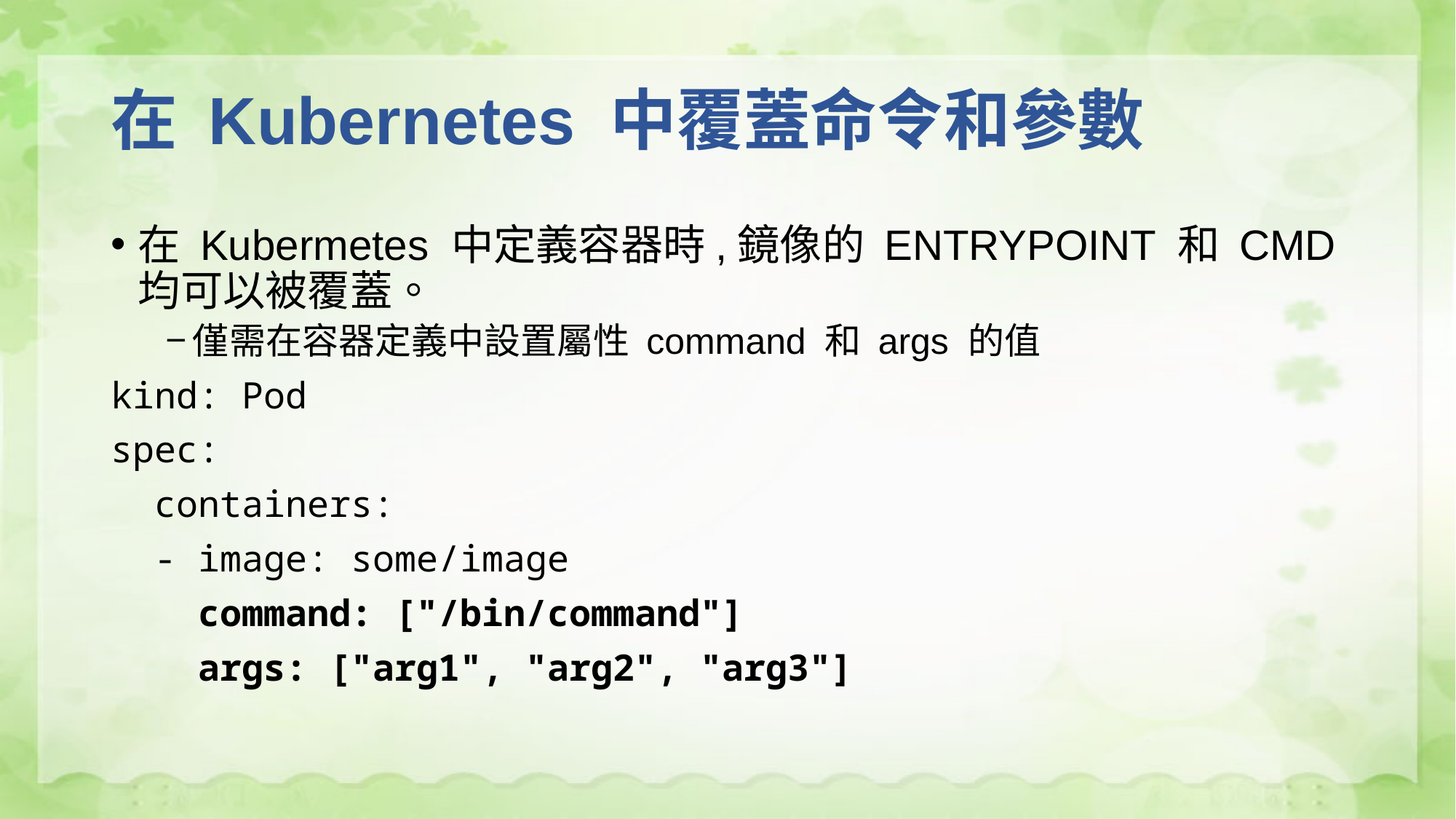

# 在 Kubernetes 中覆蓋命令和參數
在 Kubermetes 中定義容器時,鏡像的 ENTRYPOINT 和 CMD 均可以被覆蓋。
僅需在容器定義中設置屬性 command 和 args 的值
kind: Pod
spec:
  containers:
  - image: some/image
    command: ["/bin/command"]
    args: ["arg1", "arg2", "arg3"]